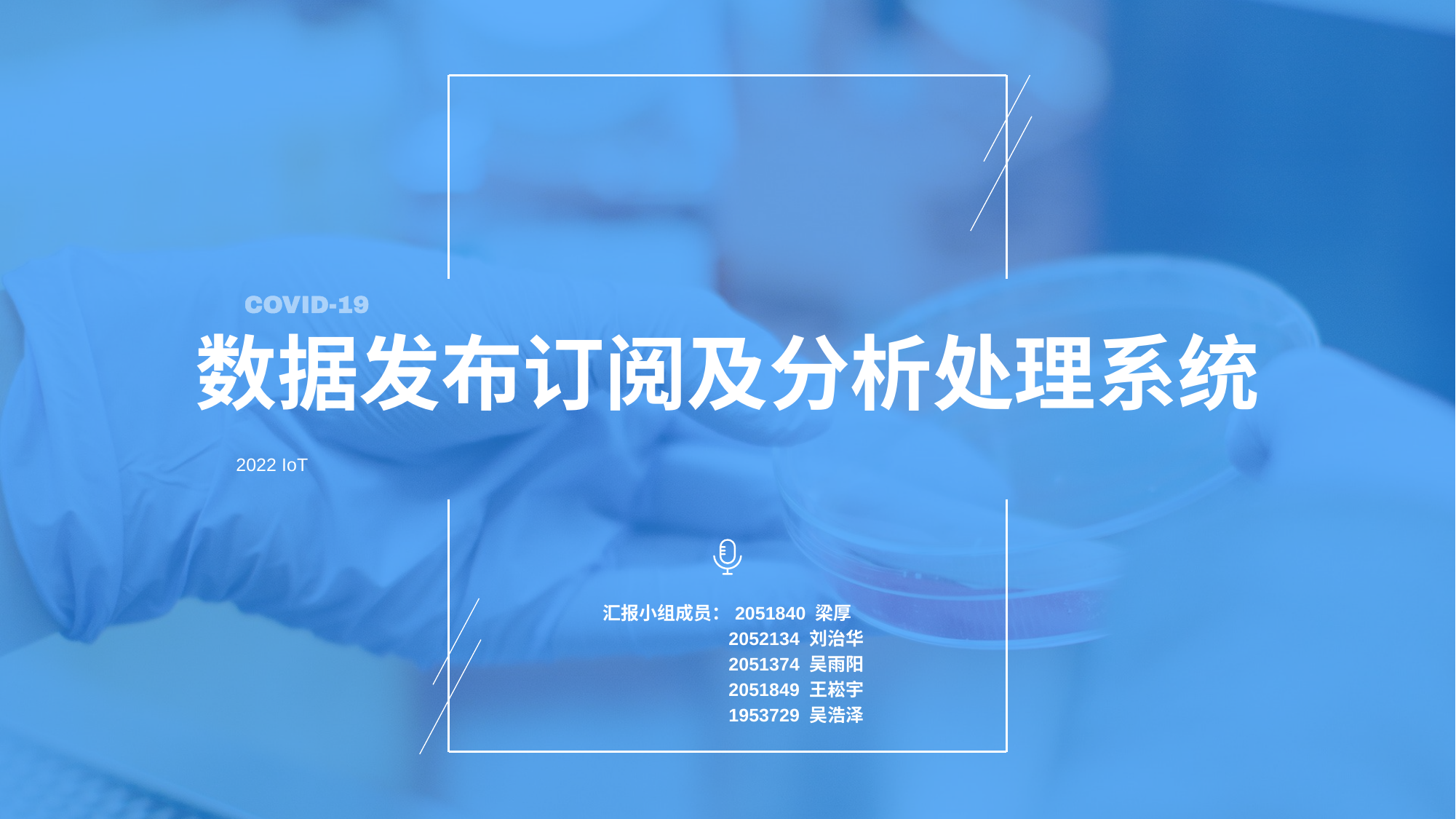

COVID-19
数据发布订阅及分析处理系统
2022 IoT

汇报小组成员：2051840 梁厚
                           2052134 刘治华
                           2051374 吴雨阳
                           2051849 王崧宇
                           1953729 吴浩泽